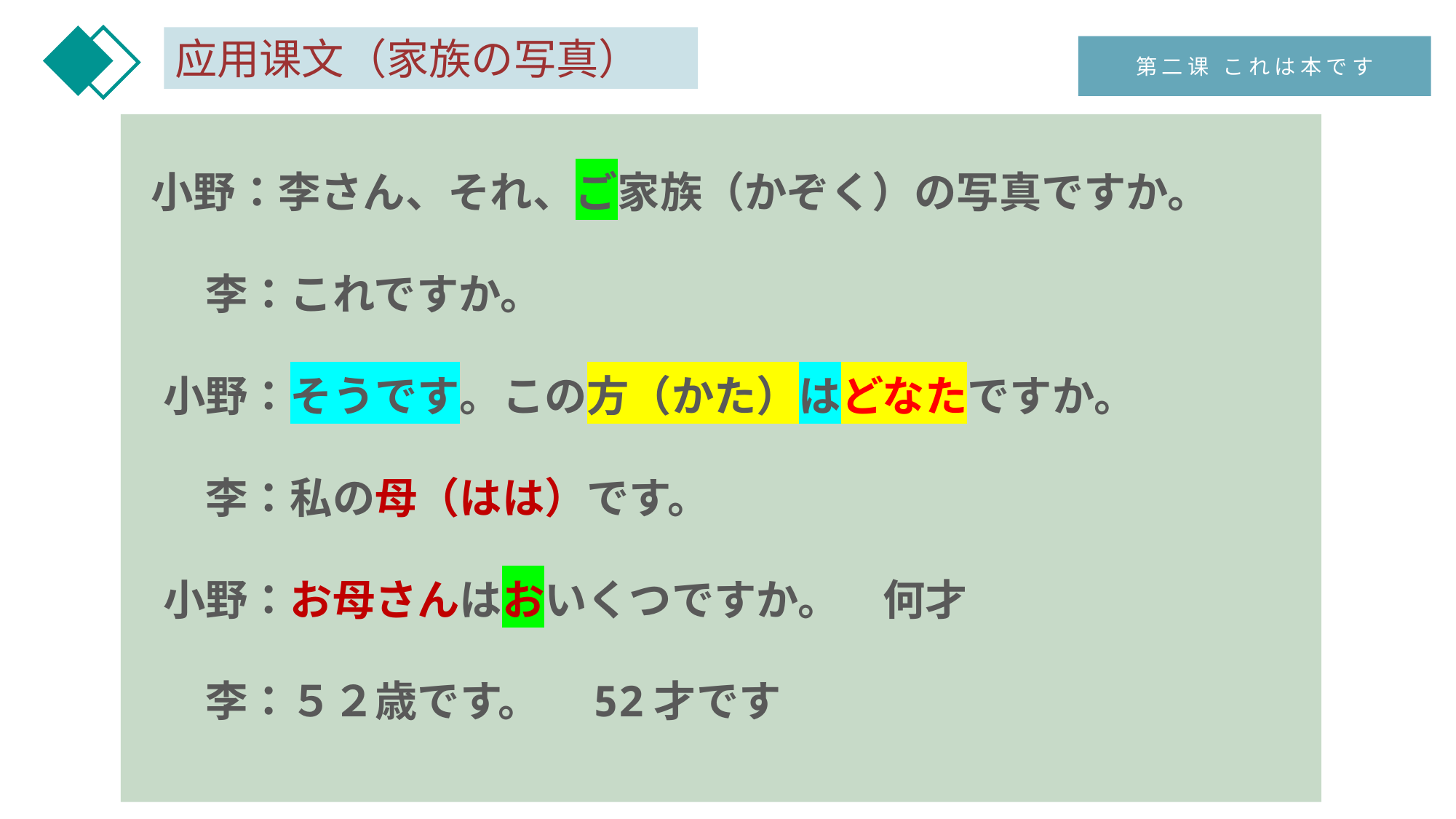

应用课文（家族の写真）

第二课 これは本です
　小野：李さん、それ、ご家族（かぞく）の写真ですか。
　　李：これですか。
　小野：そうです。この方（かた）はどなたですか。
　　李：私の母（はは）です。
　小野：お母さんはおいくつですか。　何才
　　李：５２歳です。　52才です